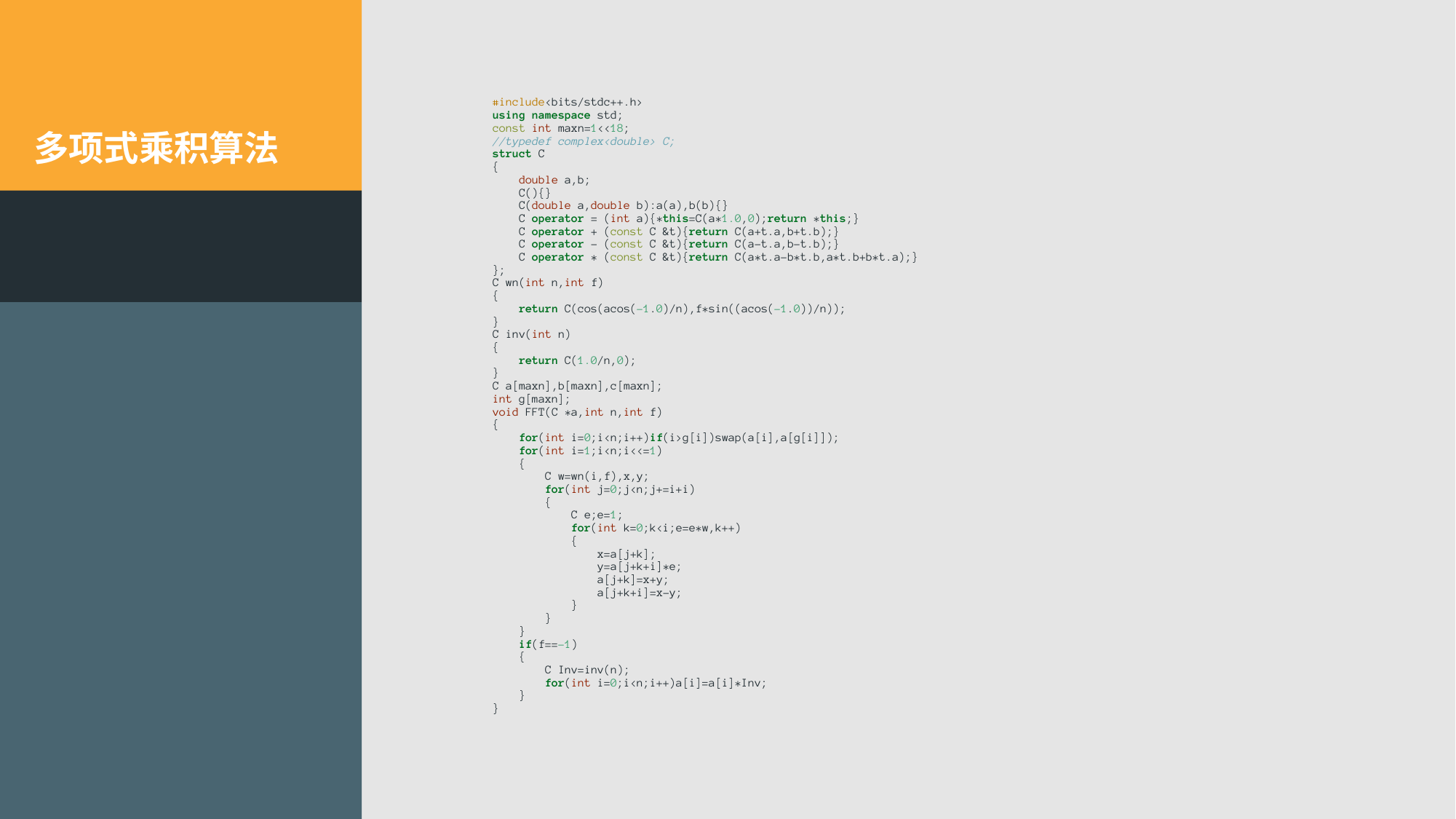

#include<bits/stdc++.h>
using namespace std;
const int maxn=1<<18;
//typedef complex<double> C;
struct C
{
    double a,b;
    C(){}
    C(double a,double b):a(a),b(b){}
    C operator = (int a){*this=C(a*1.0,0);return *this;}
    C operator + (const C &t){return C(a+t.a,b+t.b);}
    C operator - (const C &t){return C(a-t.a,b-t.b);}
    C operator * (const C &t){return C(a*t.a-b*t.b,a*t.b+b*t.a);}
};
C wn(int n,int f)
{
    return C(cos(acos(-1.0)/n),f*sin((acos(-1.0))/n));
}
C inv(int n)
{
    return C(1.0/n,0);
}
C a[maxn],b[maxn],c[maxn];
int g[maxn];
void FFT(C *a,int n,int f)
{
    for(int i=0;i<n;i++)if(i>g[i])swap(a[i],a[g[i]]);
    for(int i=1;i<n;i<<=1)
    {
        C w=wn(i,f),x,y;
        for(int j=0;j<n;j+=i+i)
        {
            C e;e=1;
            for(int k=0;k<i;e=e*w,k++)
            {
                x=a[j+k];
                y=a[j+k+i]*e;
                a[j+k]=x+y;
                a[j+k+i]=x-y;
            }
        }
    }
    if(f==-1)
    {
        C Inv=inv(n);
        for(int i=0;i<n;i++)a[i]=a[i]*Inv;
    }
}
# 多项式乘积算法